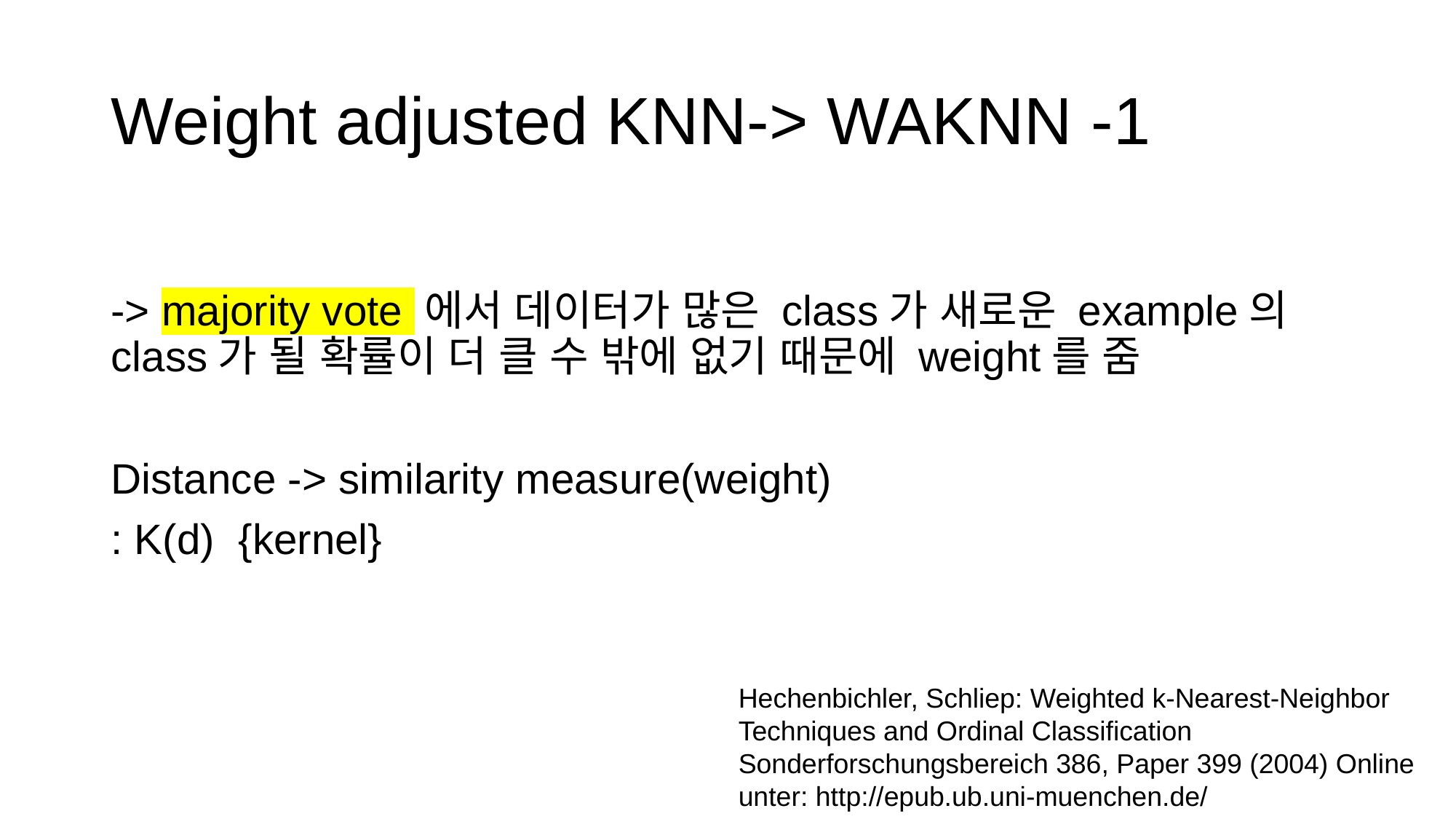

# Weight adjusted KNN-> WAKNN -1

-> majority vote 에서 데이터가 많은 class가 새로운 example의 class가 될 확률이 더 클 수 밖에 없기 때문에 weight를 줌

Distance -> similarity measure(weight)
: K(d)  {kernel}

Hechenbichler, Schliep: Weighted k-Nearest-Neighbor Techniques and Ordinal Classification Sonderforschungsbereich 386, Paper 399 (2004) Online unter: http://epub.ub.uni-muenchen.de/